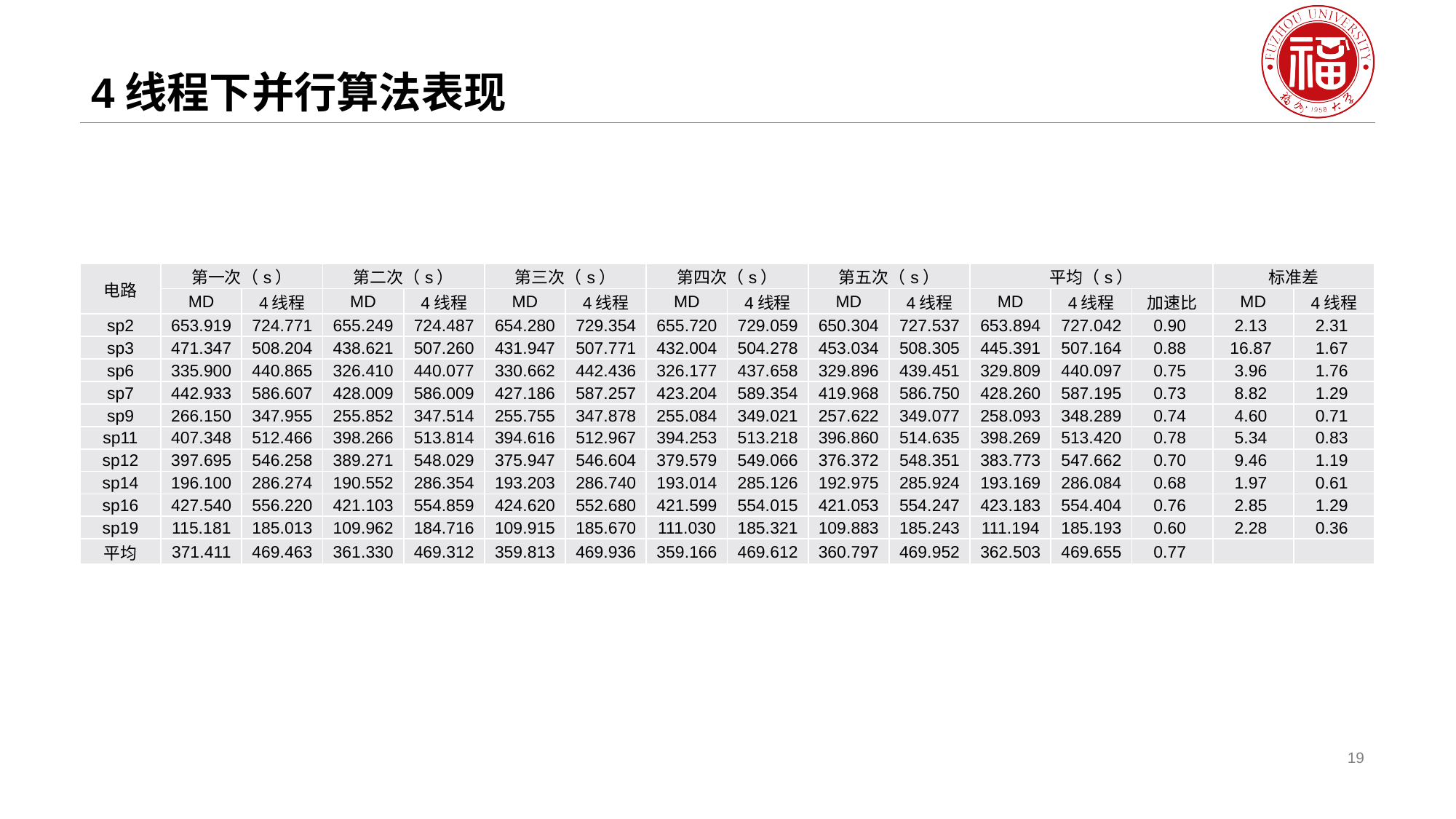

# 4线程下并行算法表现
| 电路 | 第一次（s） |  | 第二次（s） |  | 第三次（s） |  | 第四次（s） |  | 第五次（s） |  | 平均（s） |  |  | 标准差 |  |
| --- | --- | --- | --- | --- | --- | --- | --- | --- | --- | --- | --- | --- | --- | --- | --- |
|  | MD | 4线程 | MD | 4线程 | MD | 4线程 | MD | 4线程 | MD | 4线程 | MD | 4线程 | 加速比 | MD | 4线程 |
| sp2 | 653.919 | 724.771 | 655.249 | 724.487 | 654.280 | 729.354 | 655.720 | 729.059 | 650.304 | 727.537 | 653.894 | 727.042 | 0.90 | 2.13 | 2.31 |
| sp3 | 471.347 | 508.204 | 438.621 | 507.260 | 431.947 | 507.771 | 432.004 | 504.278 | 453.034 | 508.305 | 445.391 | 507.164 | 0.88 | 16.87 | 1.67 |
| sp6 | 335.900 | 440.865 | 326.410 | 440.077 | 330.662 | 442.436 | 326.177 | 437.658 | 329.896 | 439.451 | 329.809 | 440.097 | 0.75 | 3.96 | 1.76 |
| sp7 | 442.933 | 586.607 | 428.009 | 586.009 | 427.186 | 587.257 | 423.204 | 589.354 | 419.968 | 586.750 | 428.260 | 587.195 | 0.73 | 8.82 | 1.29 |
| sp9 | 266.150 | 347.955 | 255.852 | 347.514 | 255.755 | 347.878 | 255.084 | 349.021 | 257.622 | 349.077 | 258.093 | 348.289 | 0.74 | 4.60 | 0.71 |
| sp11 | 407.348 | 512.466 | 398.266 | 513.814 | 394.616 | 512.967 | 394.253 | 513.218 | 396.860 | 514.635 | 398.269 | 513.420 | 0.78 | 5.34 | 0.83 |
| sp12 | 397.695 | 546.258 | 389.271 | 548.029 | 375.947 | 546.604 | 379.579 | 549.066 | 376.372 | 548.351 | 383.773 | 547.662 | 0.70 | 9.46 | 1.19 |
| sp14 | 196.100 | 286.274 | 190.552 | 286.354 | 193.203 | 286.740 | 193.014 | 285.126 | 192.975 | 285.924 | 193.169 | 286.084 | 0.68 | 1.97 | 0.61 |
| sp16 | 427.540 | 556.220 | 421.103 | 554.859 | 424.620 | 552.680 | 421.599 | 554.015 | 421.053 | 554.247 | 423.183 | 554.404 | 0.76 | 2.85 | 1.29 |
| sp19 | 115.181 | 185.013 | 109.962 | 184.716 | 109.915 | 185.670 | 111.030 | 185.321 | 109.883 | 185.243 | 111.194 | 185.193 | 0.60 | 2.28 | 0.36 |
| 平均 | 371.411 | 469.463 | 361.330 | 469.312 | 359.813 | 469.936 | 359.166 | 469.612 | 360.797 | 469.952 | 362.503 | 469.655 | 0.77 |  |  |
19